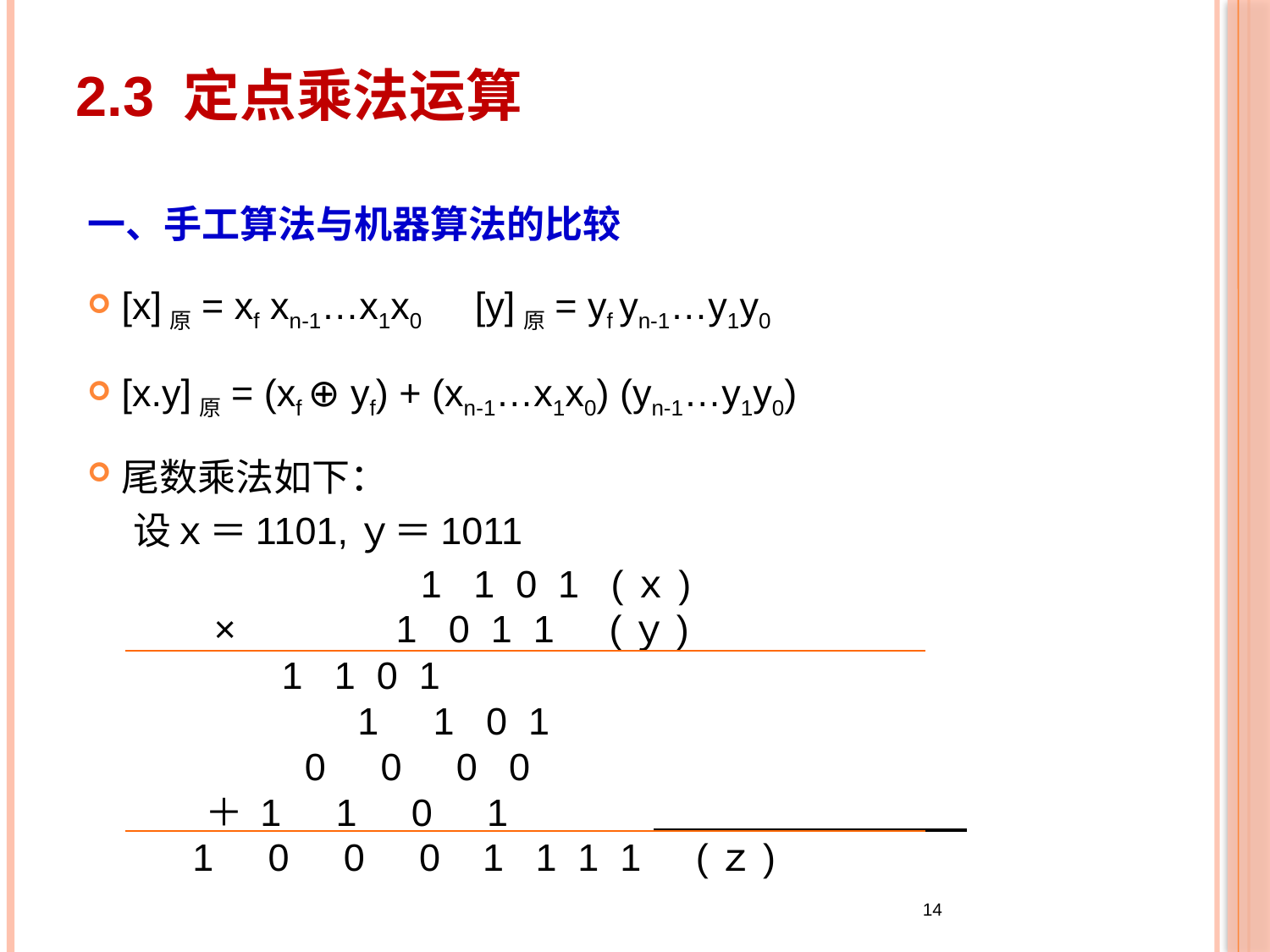

# 2.3 定点乘法运算
一、手工算法与机器算法的比较
[x]原 = xf xn-1…x1x0     [y]原 = yf yn-1…y1y0
[x.y]原 = (xf ⊕ yf) + (xn-1…x1x0) (yn-1…y1y0)
尾数乘法如下：
设ｘ＝1101,ｙ＝1011
　　    　　　　  1   1  0  1   (ｘ)
　×　		1   0  1  1　(ｙ)    　
　		1   1  0  1
　　　        1　1   0  1
             0　0　0   0
　＋ 1　1　0　1             　 　　　　　　　
  1　0　0　0    1   1  1  1　(ｚ)

14